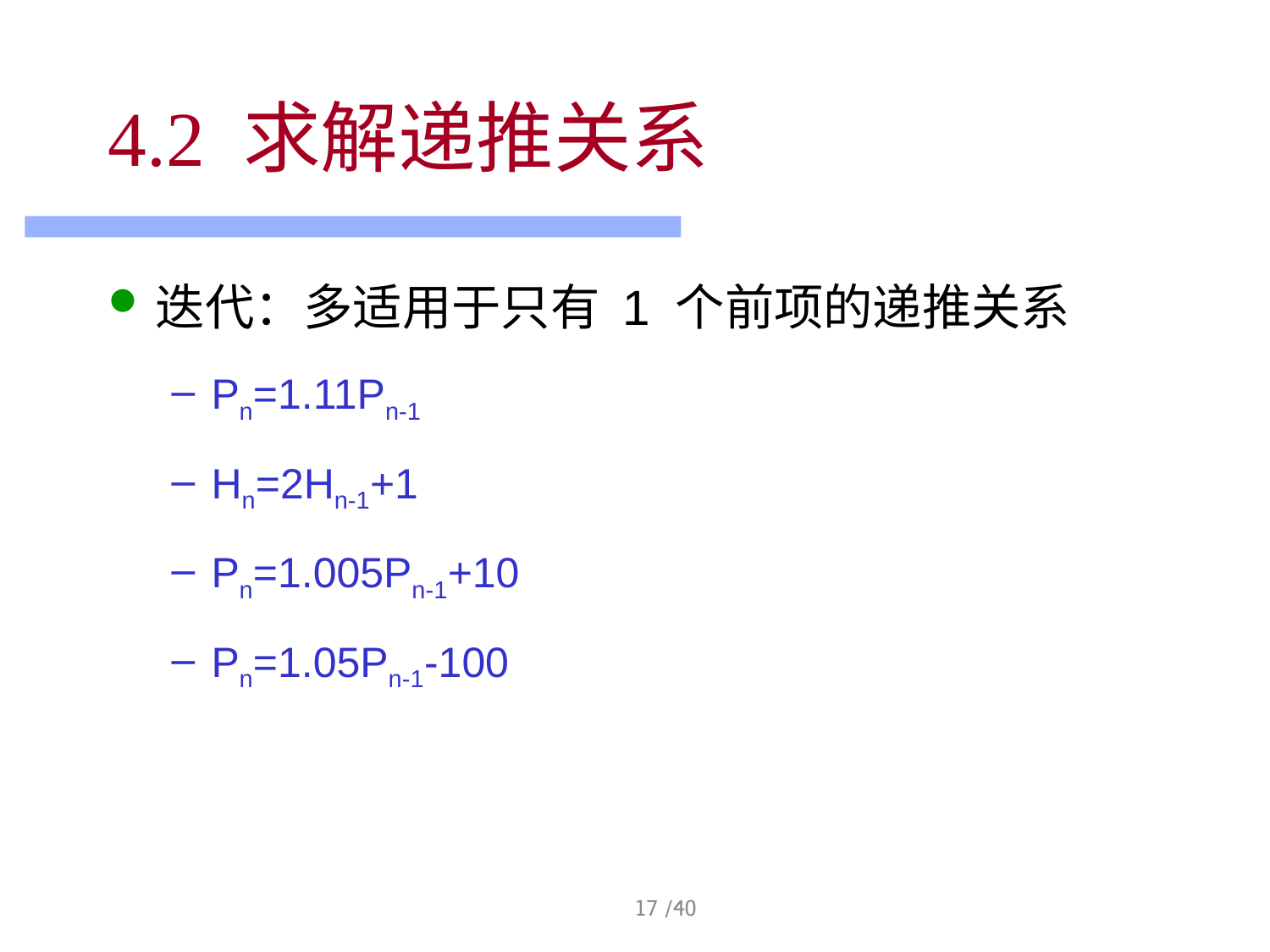

# 4.2 求解递推关系
迭代：多适用于只有 1 个前项的递推关系
Pn=1.11Pn-1
Hn=2Hn-1+1
Pn=1.005Pn-1+10
Pn=1.05Pn-1-100
17
/40